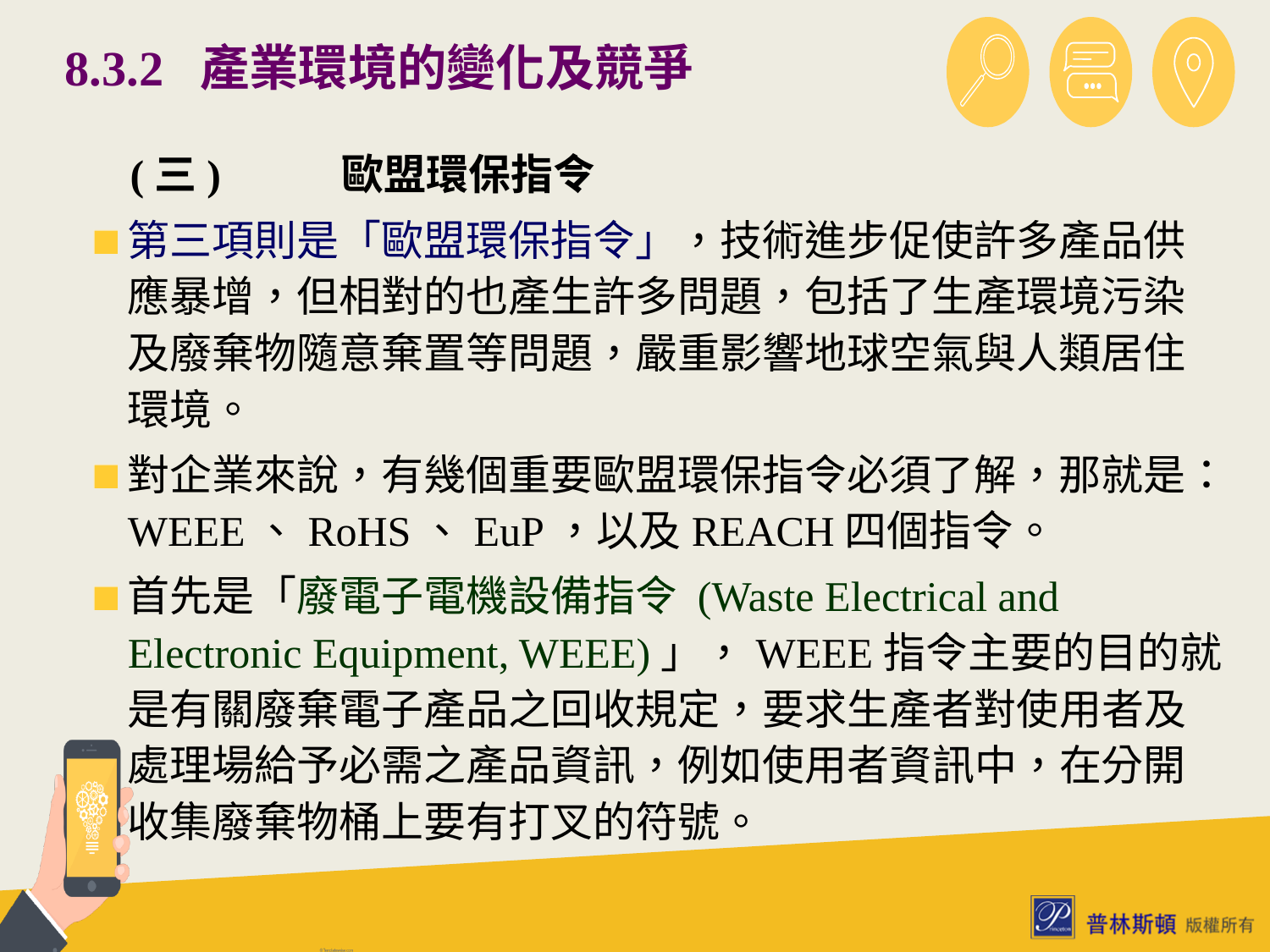

# 8.3.2  產業環境的變化及競爭
    (三)	歐盟環保指令
第三項則是「歐盟環保指令」，技術進步促使許多產品供應暴增，但相對的也產生許多問題，包括了生產環境污染及廢棄物隨意棄置等問題，嚴重影響地球空氣與人類居住環境。
對企業來說，有幾個重要歐盟環保指令必須了解，那就是：WEEE、RoHS、EuP，以及REACH四個指令。
首先是「廢電子電機設備指令 (Waste Electrical and Electronic Equipment, WEEE)」，WEEE指令主要的目的就是有關廢棄電子產品之回收規定，要求生產者對使用者及處理場給予必需之產品資訊，例如使用者資訊中，在分開收集廢棄物桶上要有打叉的符號。